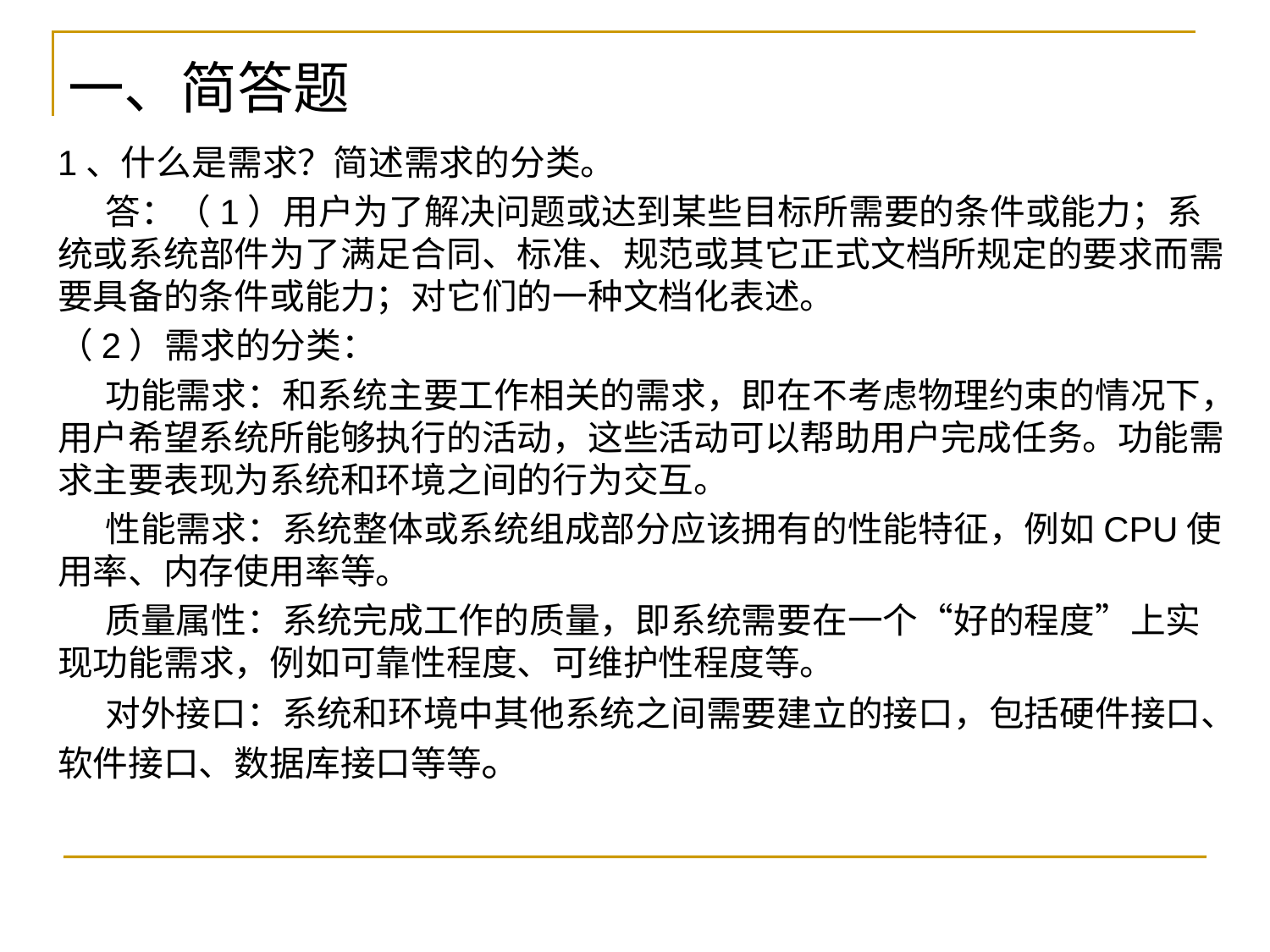

# 一、简答题
1、什么是需求？简述需求的分类。
答：（1）用户为了解决问题或达到某些目标所需要的条件或能力；系统或系统部件为了满足合同、标准、规范或其它正式文档所规定的要求而需要具备的条件或能力；对它们的一种文档化表述。
（2）需求的分类：
功能需求：和系统主要工作相关的需求，即在不考虑物理约束的情况下，用户希望系统所能够执行的活动，这些活动可以帮助用户完成任务。功能需求主要表现为系统和环境之间的行为交互。
性能需求：系统整体或系统组成部分应该拥有的性能特征，例如CPU使用率、内存使用率等。
质量属性：系统完成工作的质量，即系统需要在一个“好的程度”上实现功能需求，例如可靠性程度、可维护性程度等。
对外接口：系统和环境中其他系统之间需要建立的接口，包括硬件接口、软件接口、数据库接口等等。